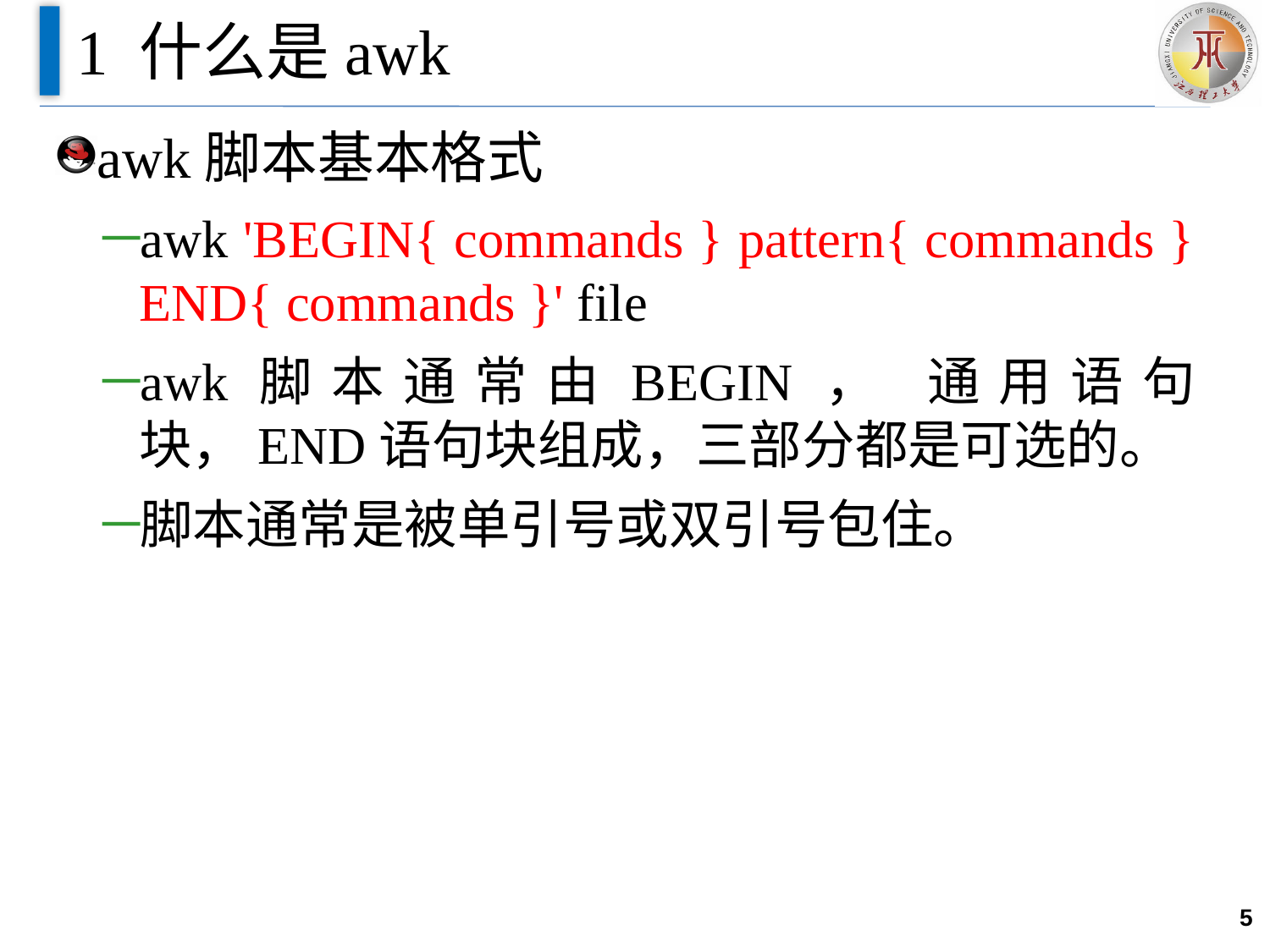

# 1 什么是awk
awk脚本基本格式
awk 'BEGIN{ commands } pattern{ commands } END{ commands }' file
awk脚本通常由BEGIN， 通用语句块，END语句块组成，三部分都是可选的。
脚本通常是被单引号或双引号包住。
5